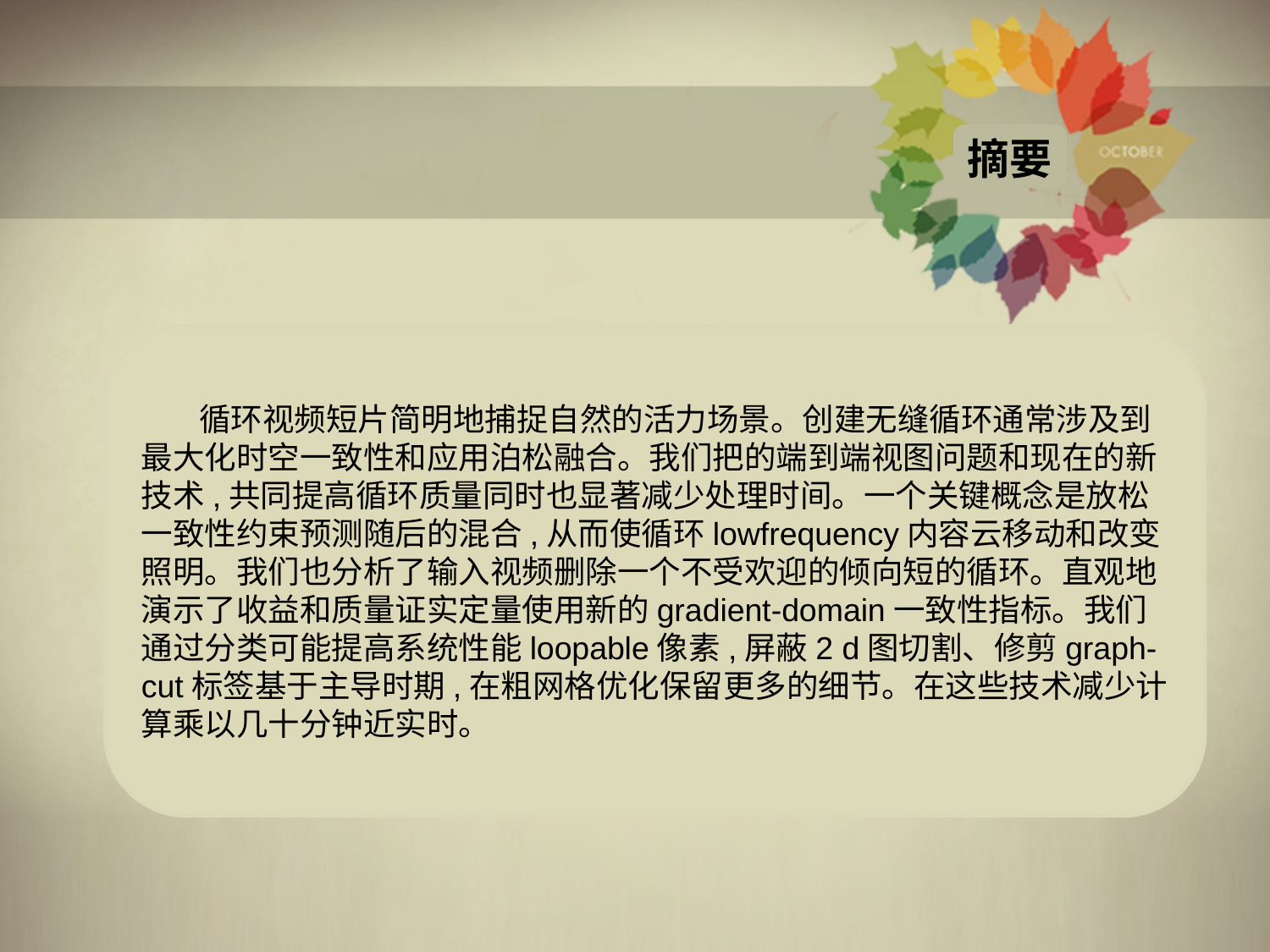

摘要
       循环视频短片简明地捕捉自然的活力场景。创建无缝循环通常涉及到最大化时空一致性和应用泊松融合。我们把的端到端视图问题和现在的新技术,共同提高循环质量同时也显著减少处理时间。一个关键概念是放松一致性约束预测随后的混合,从而使循环lowfrequency内容云移动和改变照明。我们也分析了输入视频删除一个不受欢迎的倾向短的循环。直观地演示了收益和质量证实定量使用新的gradient-domain一致性指标。我们通过分类可能提高系统性能loopable像素,屏蔽2 d图切割、修剪graph-cut标签基于主导时期,在粗网格优化保留更多的细节。在这些技术减少计算乘以几十分钟近实时。